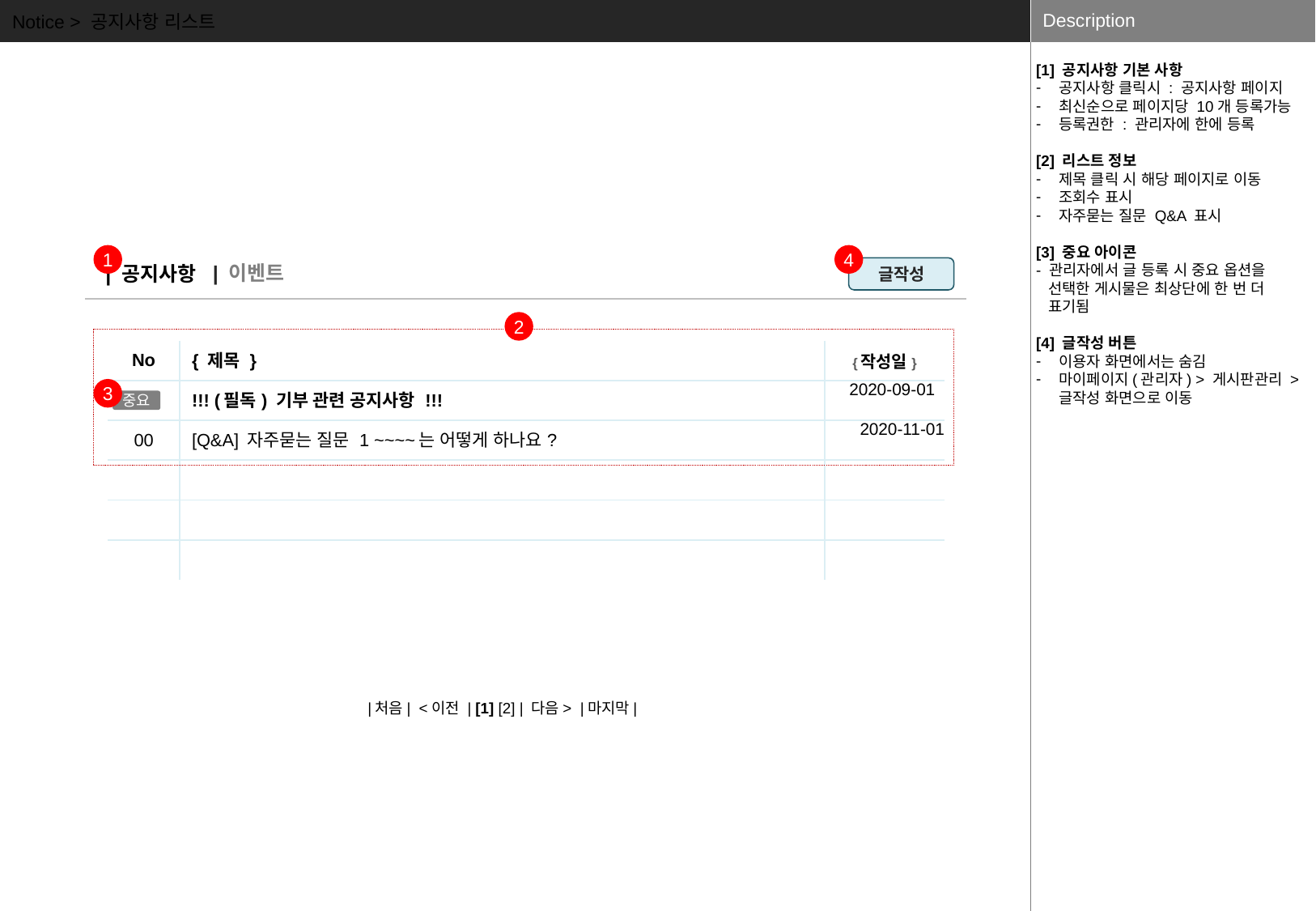

Notice > 공지사항 리스트

[1] 공지사항 기본 사항
공지사항 클릭시 : 공지사항 페이지
최신순으로 페이지당 10개 등록가능
등록권한 : 관리자에 한에 등록

[2] 리스트 정보
제목 클릭 시 해당 페이지로 이동
조회수 표시
자주묻는 질문 Q&A 표시

[3] 중요 아이콘
- 관리자에서 글 등록 시 중요 옵션을
  선택한 게시물은 최상단에 한 번 더
  표기됨

[4] 글작성 버튼
이용자 화면에서는 숨김
마이페이지(관리자) > 게시판관리 > 글작성 화면으로 이동

4
1
| 이벤트
| 공지사항
글작성
2

| No | { 제목 } | {작성일} |
| --- | --- | --- |
| 00 | !!! (필독) 기부 관련 공지사항 !!! | 2020-09-01 |
| 00 | [Q&A] 자주묻는 질문 1 ~~~~는 어떻게 하나요? | 2020-11-01 |
|  |  |  |
|  |  |  |
|  |  |  |
3
중요
|처음|  <이전 | [1] [2] | 다음>  |마지막|